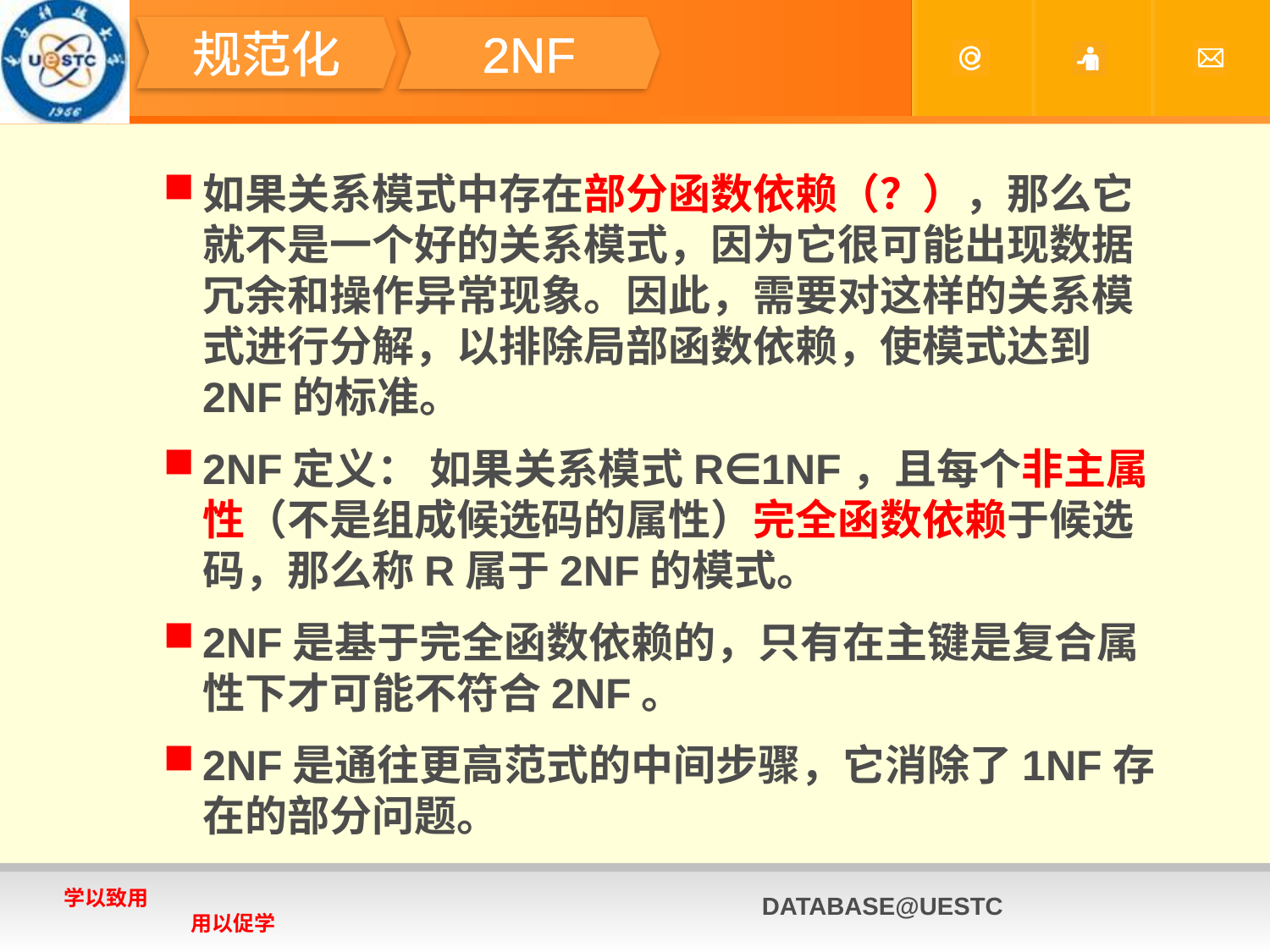

#
规范化
2NF
如果关系模式中存在部分函数依赖（？），那么它就不是一个好的关系模式，因为它很可能出现数据冗余和操作异常现象。因此，需要对这样的关系模式进行分解，以排除局部函数依赖，使模式达到2NF的标准。
2NF定义： 如果关系模式R∈1NF，且每个非主属性（不是组成候选码的属性）完全函数依赖于候选码，那么称R属于2NF的模式。
2NF是基于完全函数依赖的，只有在主键是复合属性下才可能不符合2NF。
2NF是通往更高范式的中间步骤，它消除了1NF存在的部分问题。